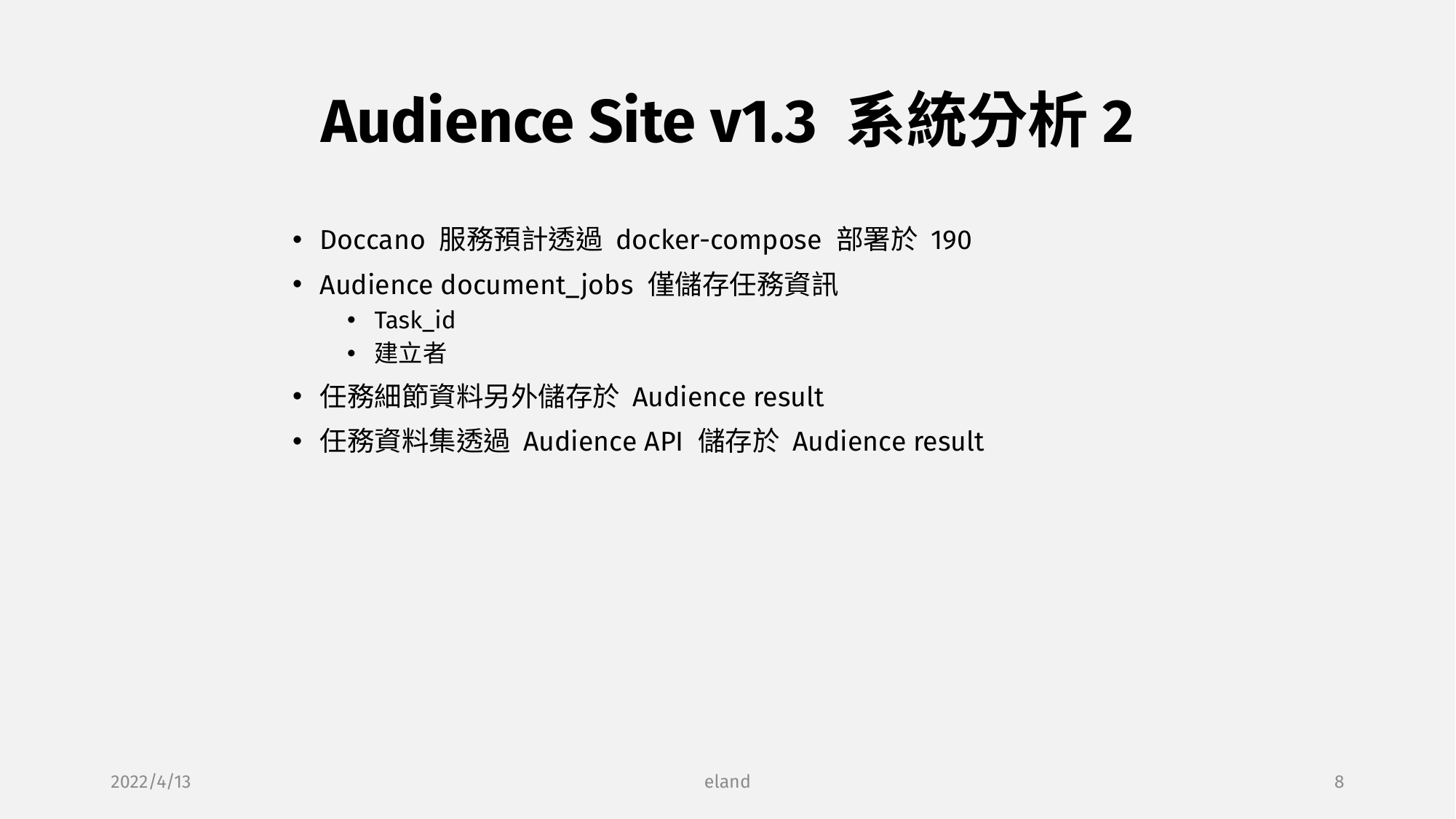

# Audience Site v1.3 系統分析2
Doccano 服務預計透過 docker-compose 部署於 190
Audience document_jobs 僅儲存任務資訊
Task_id
建立者
任務細節資料另外儲存於 Audience result
任務資料集透過 Audience API 儲存於 Audience result

2022/4/13
eland
8